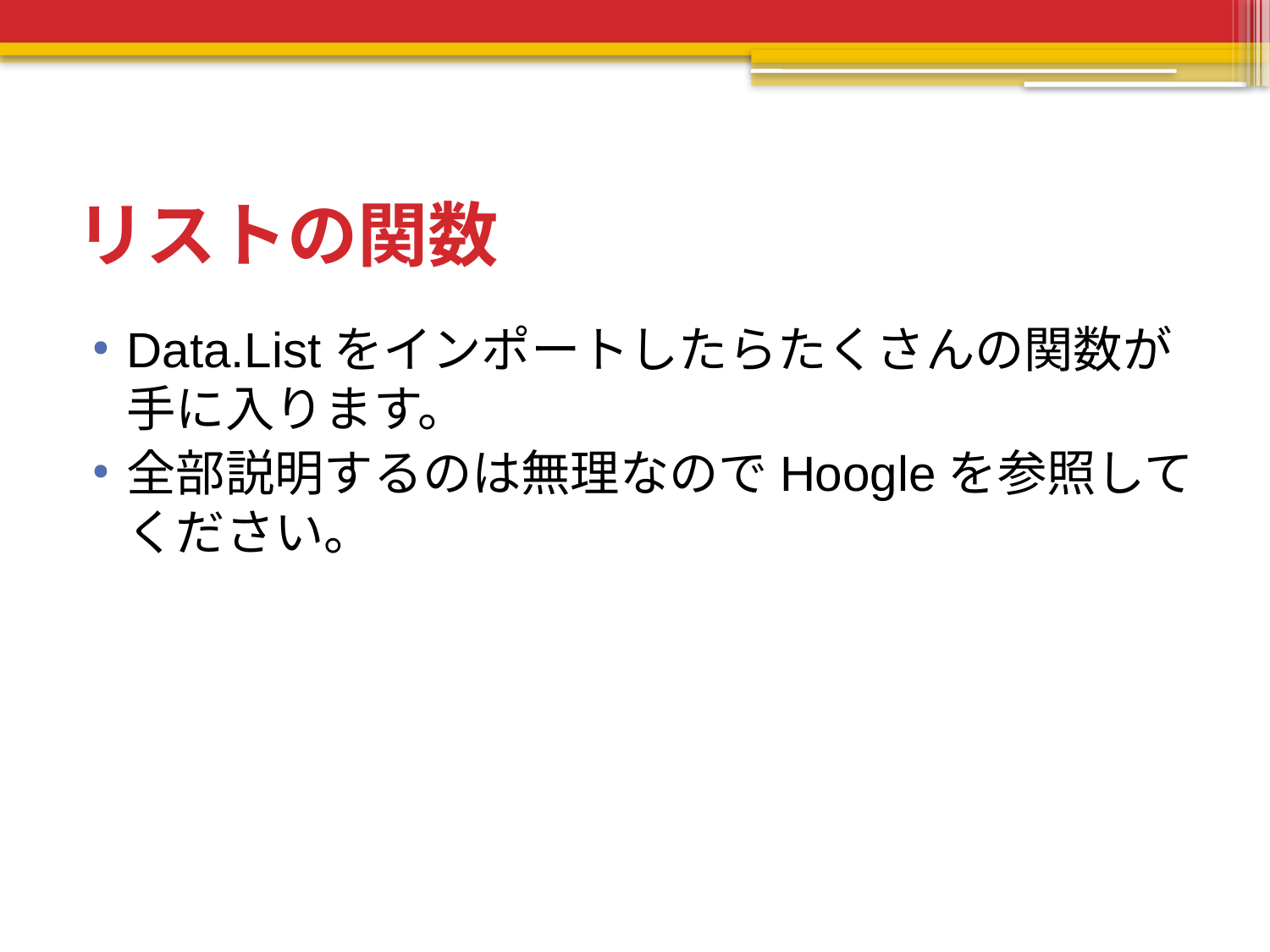

# リストの関数
Data.Listをインポートしたらたくさんの関数が手に入ります。
全部説明するのは無理なのでHoogleを参照してください。